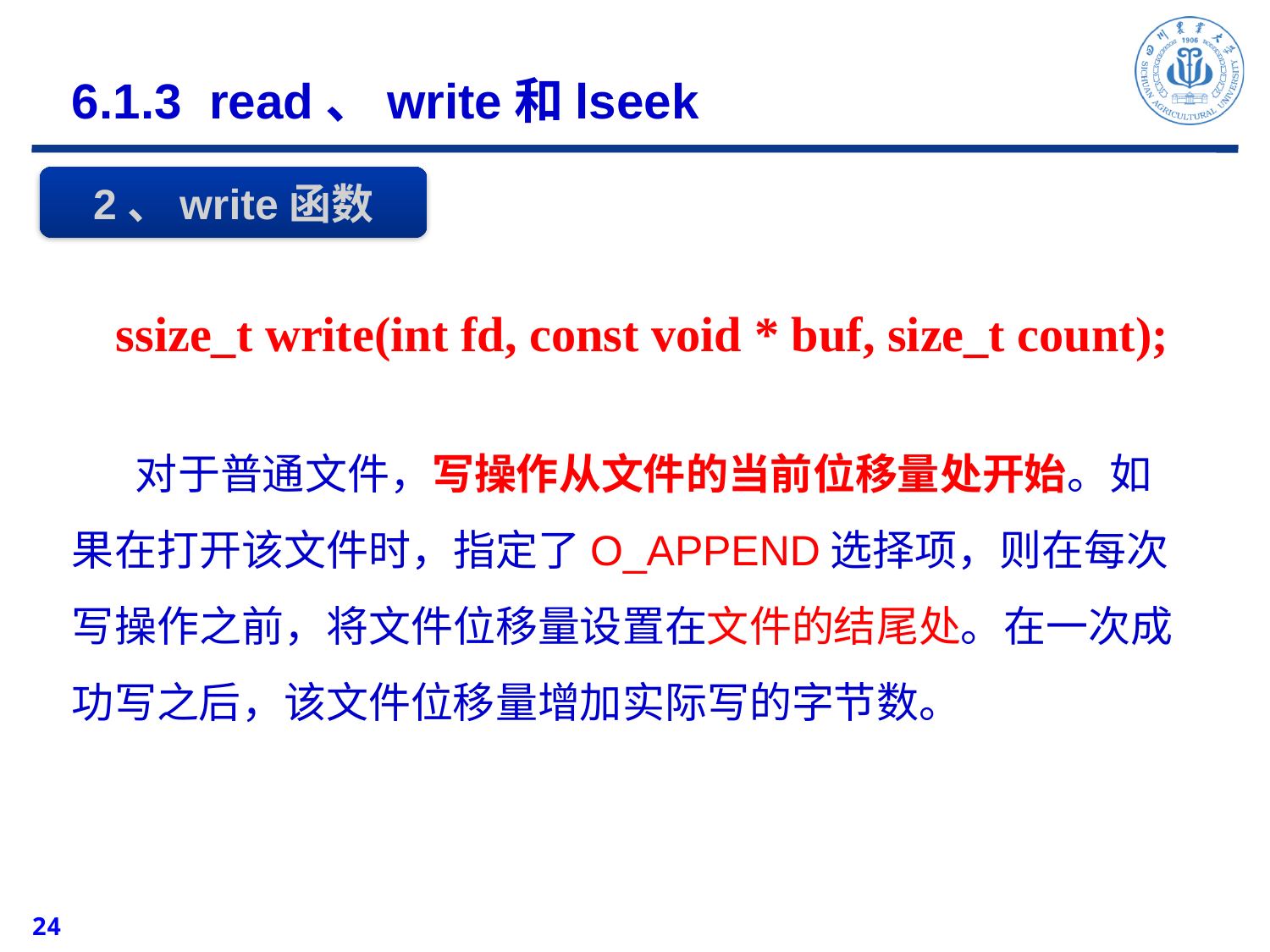

6.1.3  read、write和lseek
2、write函数
ssize_t write(int fd, const void * buf, size_t count);
对于普通文件，写操作从文件的当前位移量处开始。如果在打开该文件时，指定了O_APPEND选择项，则在每次写操作之前，将文件位移量设置在文件的结尾处。在一次成功写之后，该文件位移量增加实际写的字节数。